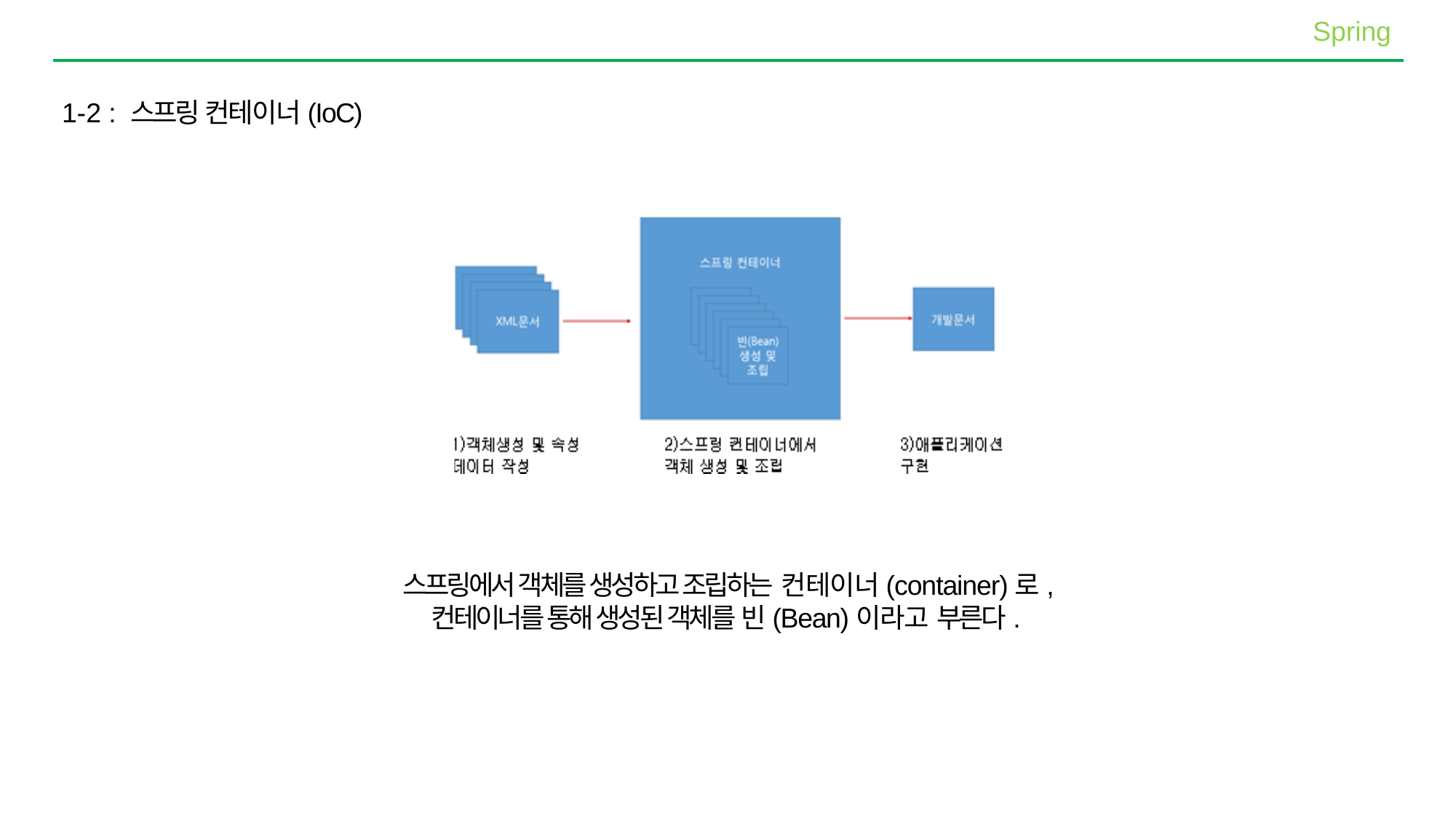

Spring
1-2 : 스프링 컨테이너(IoC)

스프링에서 객체를 생성하고 조립하는 컨테이너(container)로,
컨테이너를 통해 생성된 객체를 빈(Bean)이라고 부른다.